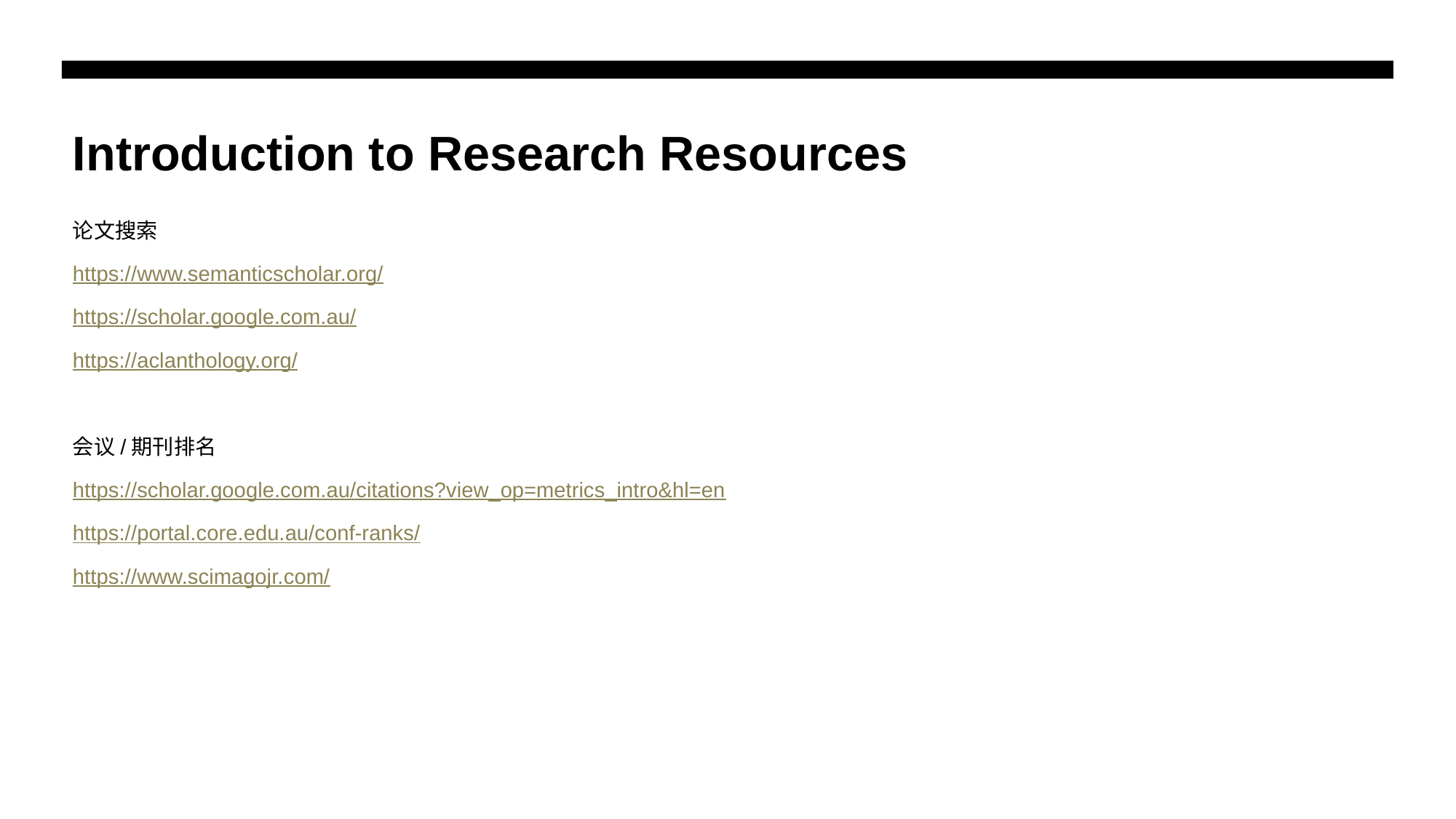

# Introduction to Research Resources
论文搜索
https://www.semanticscholar.org/
https://scholar.google.com.au/
https://aclanthology.org/

会议/期刊排名
https://scholar.google.com.au/citations?view_op=metrics_intro&hl=en
https://portal.core.edu.au/conf-ranks/
https://www.scimagojr.com/